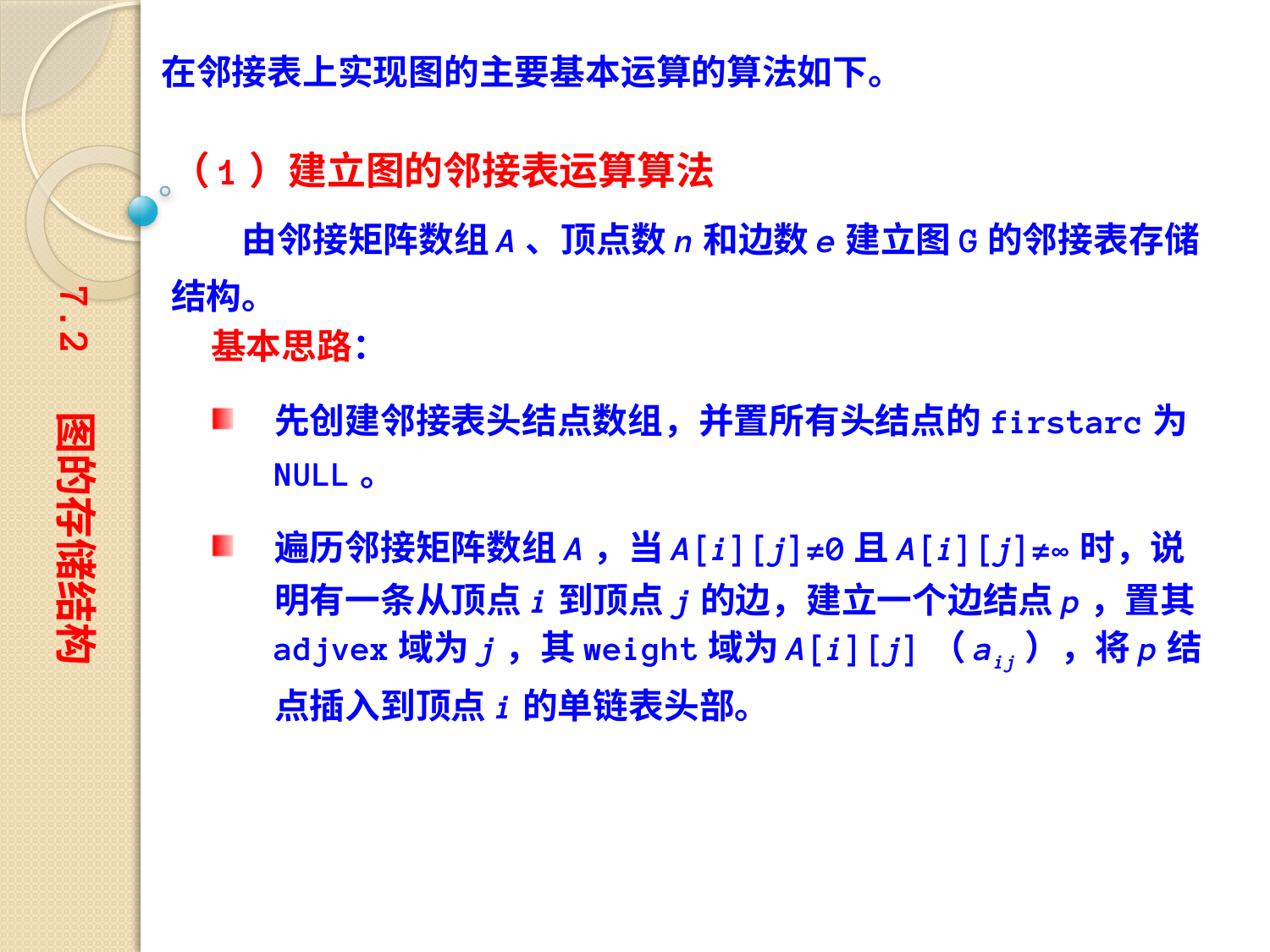

在邻接表上实现图的主要基本运算的算法如下。
（1）建立图的邻接表运算算法
　　由邻接矩阵数组A、顶点数n和边数e建立图G的邻接表存储结构。
7.2  图的存储结构
基本思路：
先创建邻接表头结点数组，并置所有头结点的firstarc为NULL。
遍历邻接矩阵数组A，当A[i][j]≠0且A[i][j]≠∞时，说明有一条从顶点i到顶点j的边，建立一个边结点p，置其adjvex域为j，其weight域为A[i][j]（aij），将p结点插入到顶点i的单链表头部。